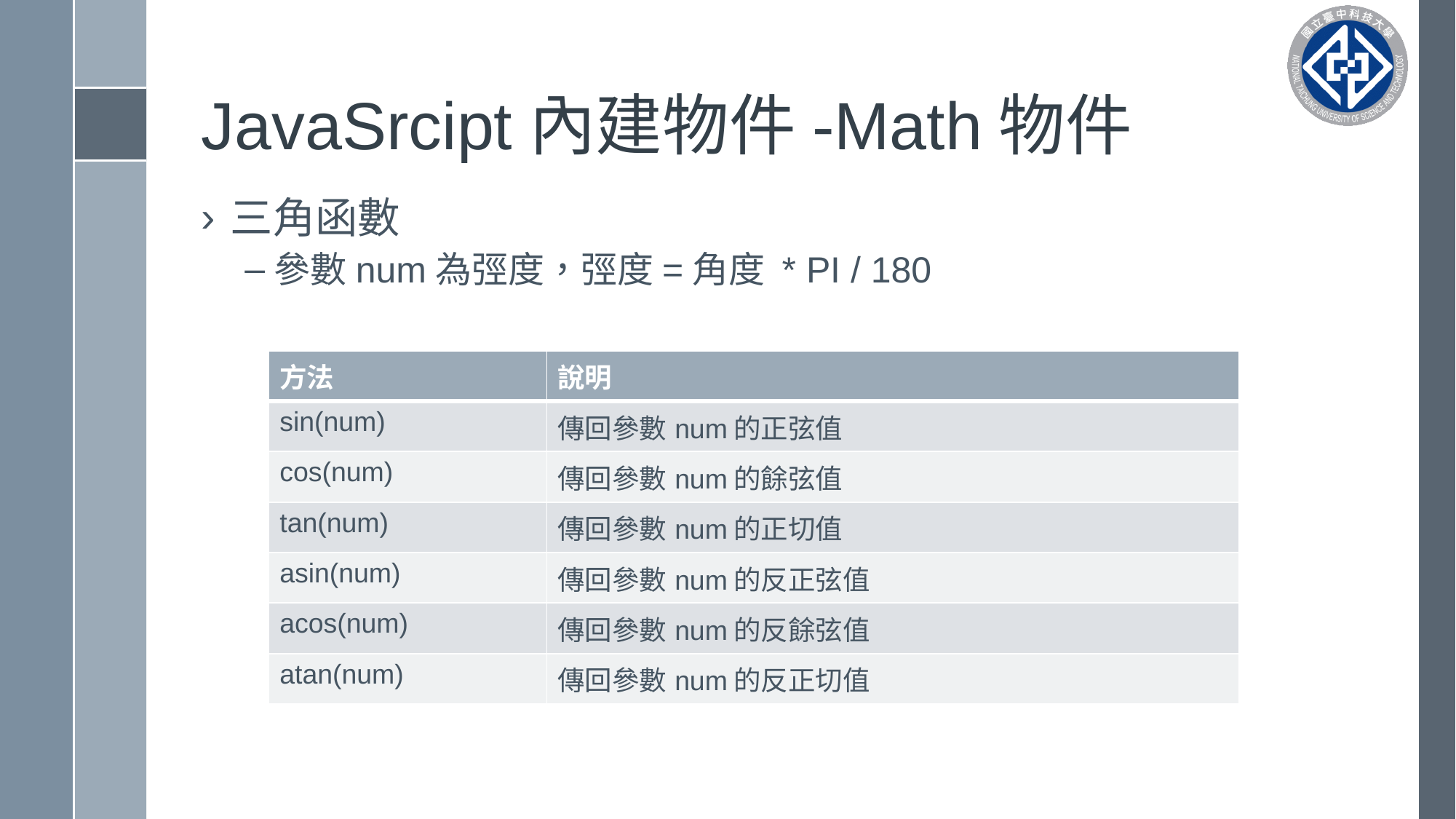

# JavaSrcipt內建物件-Math物件
三角函數
參數num為弳度，弳度=角度 * PI / 180
| 方法 | 說明 |
| --- | --- |
| sin(num) | 傳回參數num的正弦值 |
| cos(num) | 傳回參數num的餘弦值 |
| tan(num) | 傳回參數num的正切值 |
| asin(num) | 傳回參數num的反正弦值 |
| acos(num) | 傳回參數num的反餘弦值 |
| atan(num) | 傳回參數num的反正切值 |